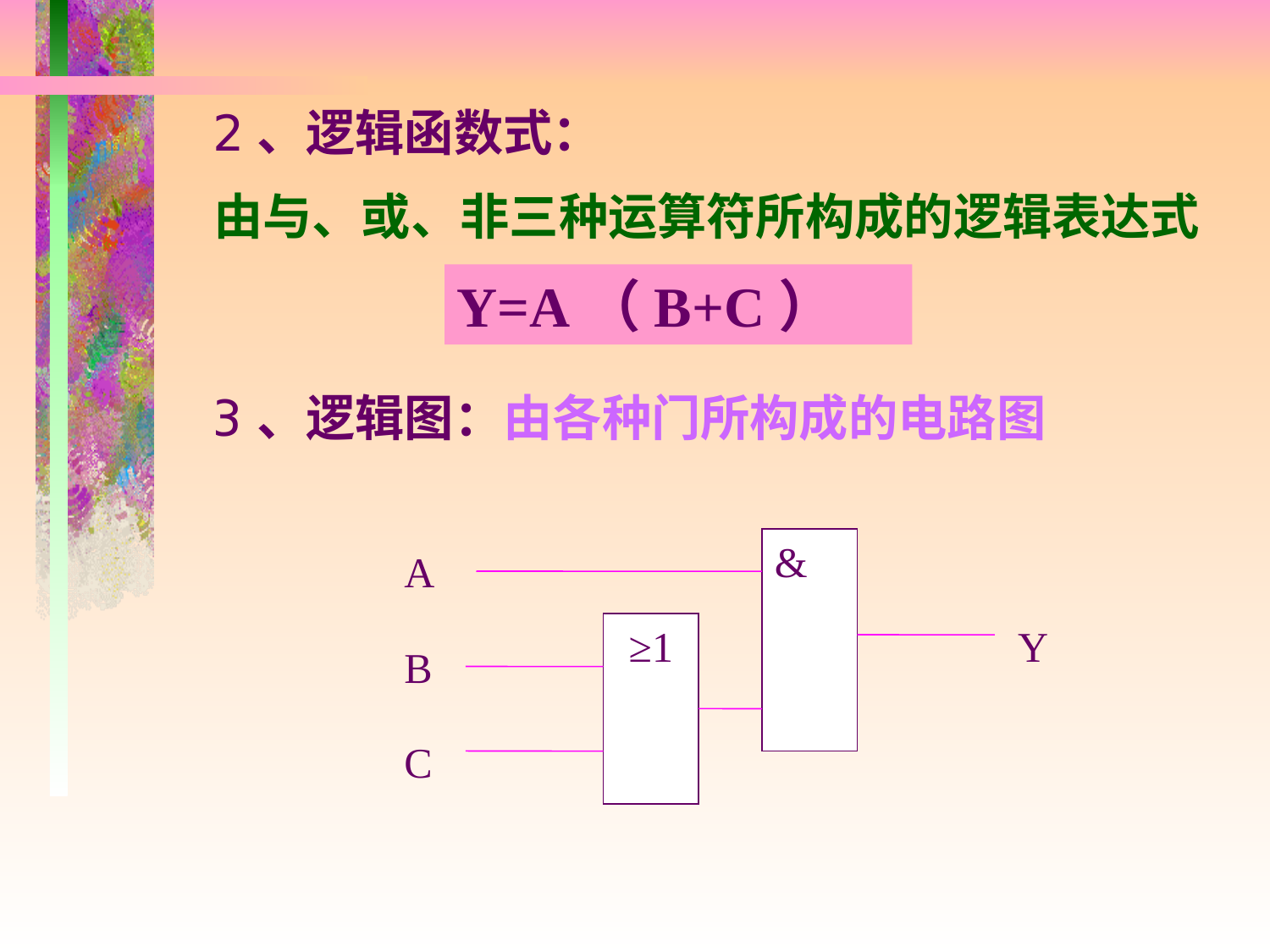

2、逻辑函数式：
由与、或、非三种运算符所构成的逻辑表达式
Y=A（B+C）
3、逻辑图：由各种门所构成的电路图
&
A

≥1
Y
B

C